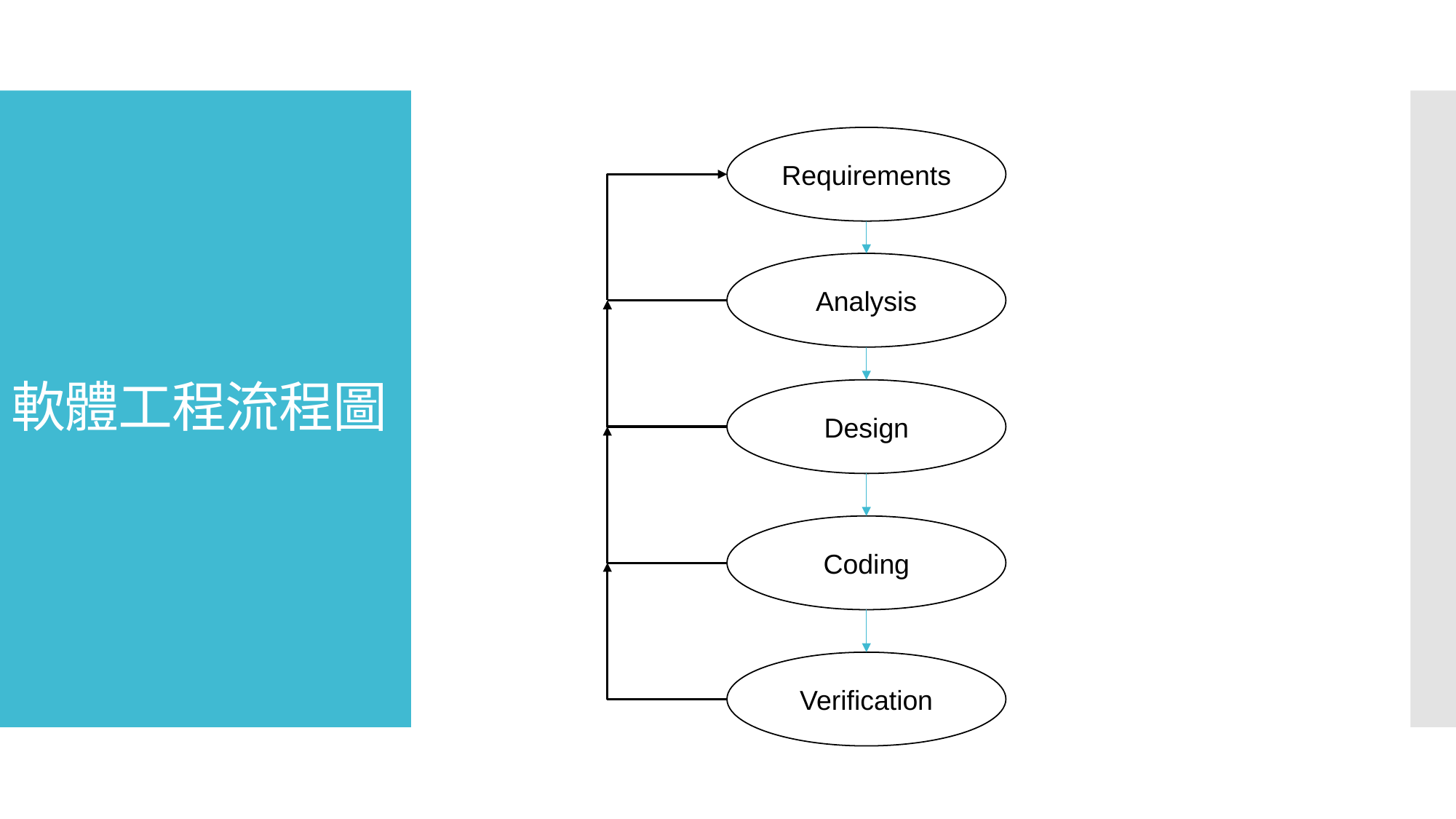

Requirements
Analysis
Design
Coding
Verification
# 軟體工程流程圖